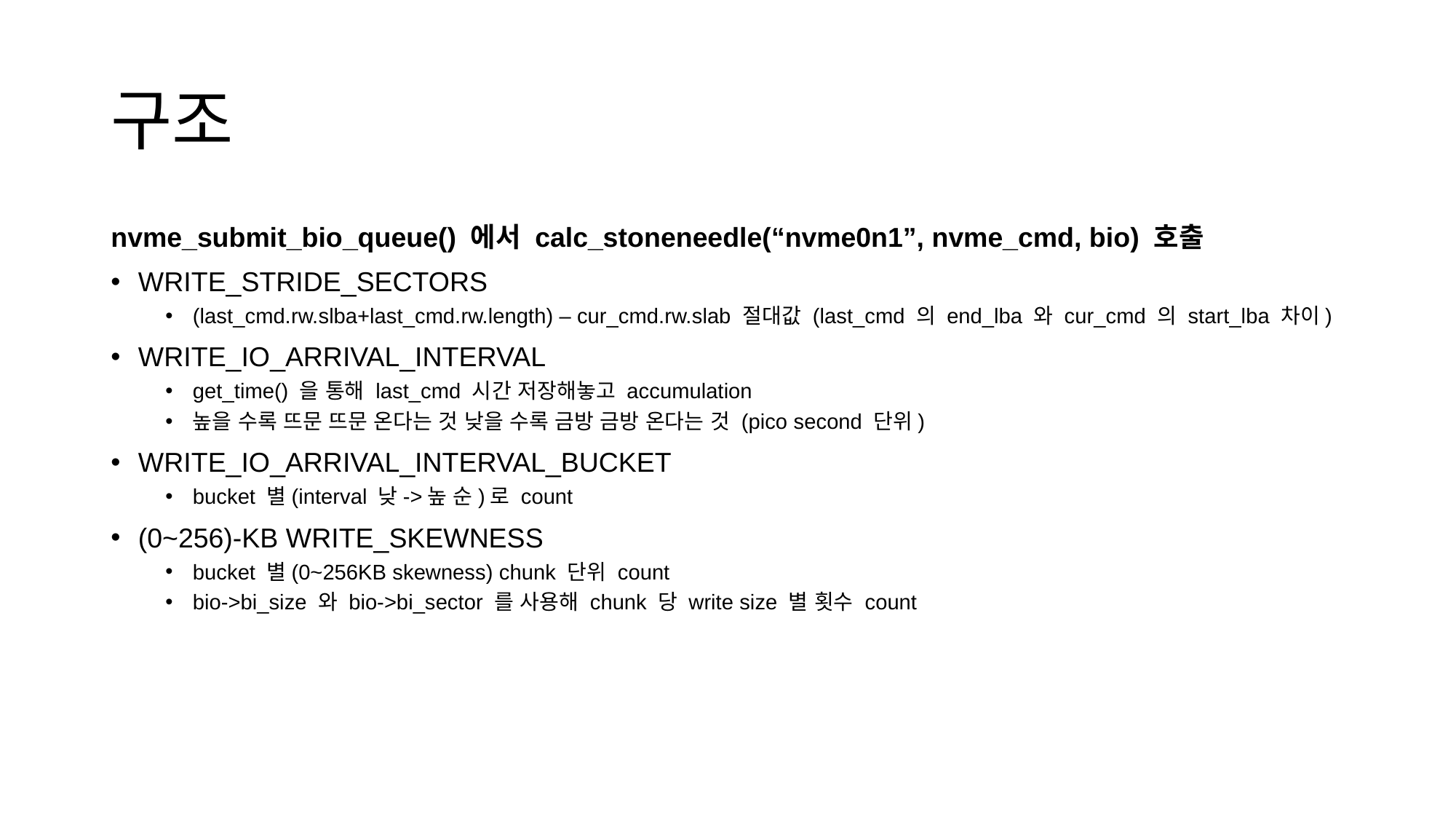

# 구조
nvme_submit_bio_queue() 에서 calc_stoneneedle(“nvme0n1”, nvme_cmd, bio) 호출
WRITE_STRIDE_SECTORS
(last_cmd.rw.slba+last_cmd.rw.length) – cur_cmd.rw.slab 절대값 (last_cmd 의 end_lba 와 cur_cmd 의 start_lba 차이)
WRITE_IO_ARRIVAL_INTERVAL
get_time() 을 통해 last_cmd 시간 저장해놓고 accumulation
높을 수록 뜨문 뜨문 온다는 것 낮을 수록 금방 금방 온다는 것 (pico second 단위)
WRITE_IO_ARRIVAL_INTERVAL_BUCKET
bucket 별(interval 낮->높 순)로 count
(0~256)-KB WRITE_SKEWNESS
bucket 별(0~256KB skewness) chunk 단위 count
bio->bi_size 와 bio->bi_sector 를 사용해 chunk 당 write size 별 횟수 count